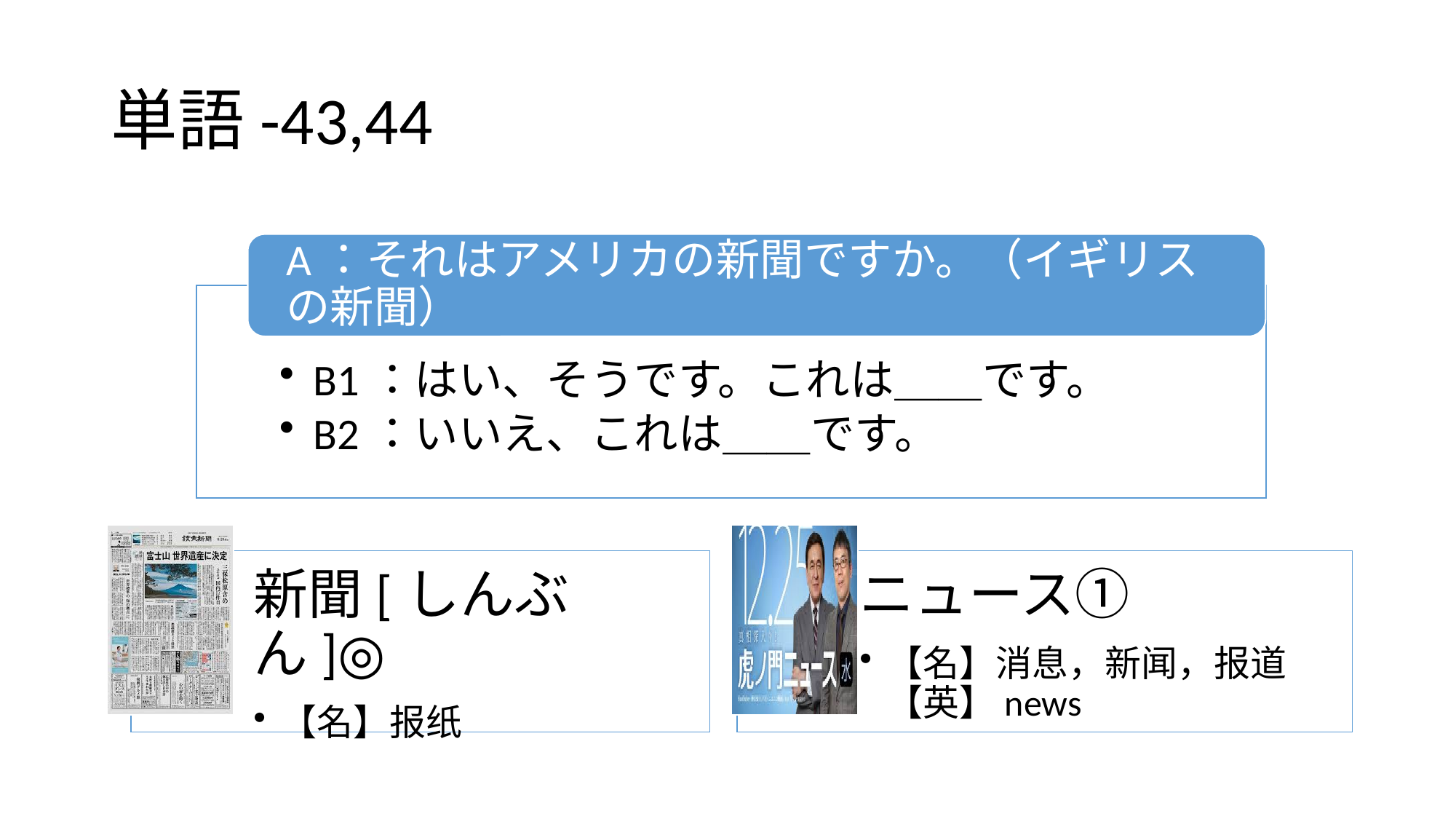

# 単語-43,44
B1：はい、そうです。これは＿＿です。
B2：いいえ、これは＿＿です。
A：それはアメリカの新聞ですか。（イギリスの新聞）
新聞[しんぶん]◎
【名】报纸
ニュース①
【名】消息，新闻，报道
【英】news